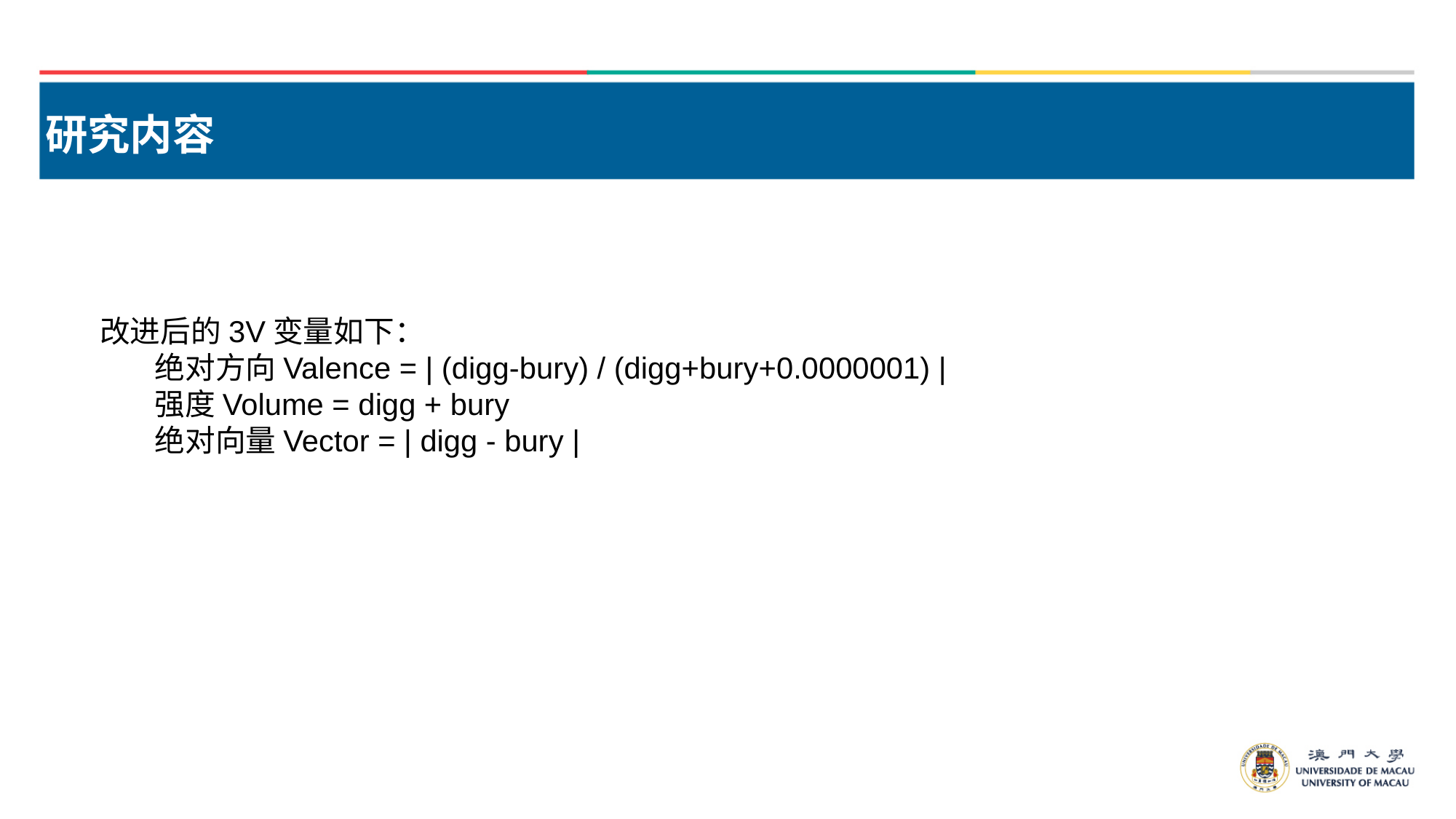

研究内容
       改进后的3V变量如下：
	绝对方向Valence = | (digg-bury) / (digg+bury+0.0000001) |
	强度Volume = digg + bury
	绝对向量Vector = | digg - bury |